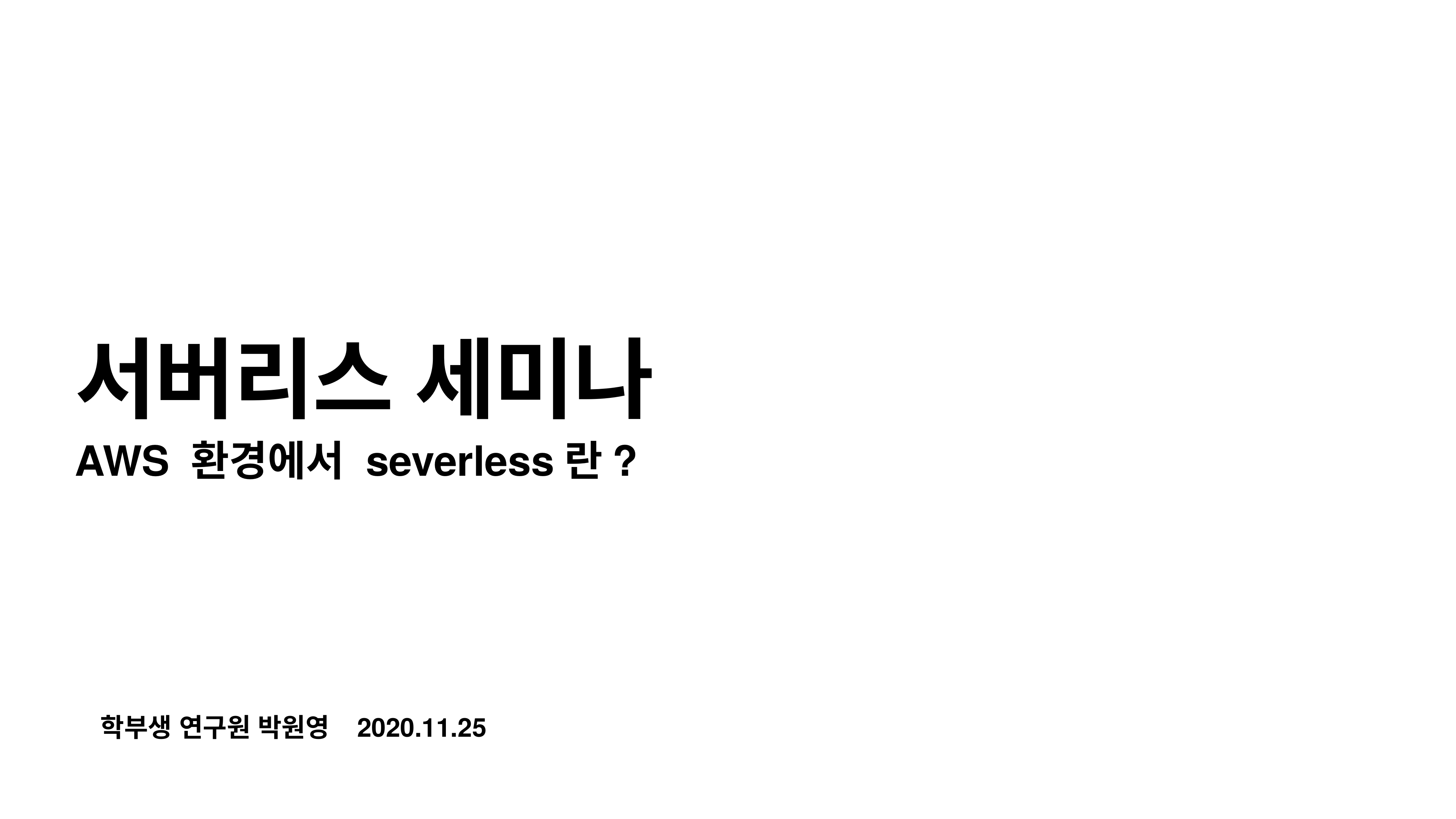

# 서버리스 세미나
AWS 환경에서 severless란?
학부생 연구원 박원영   2020.11.25